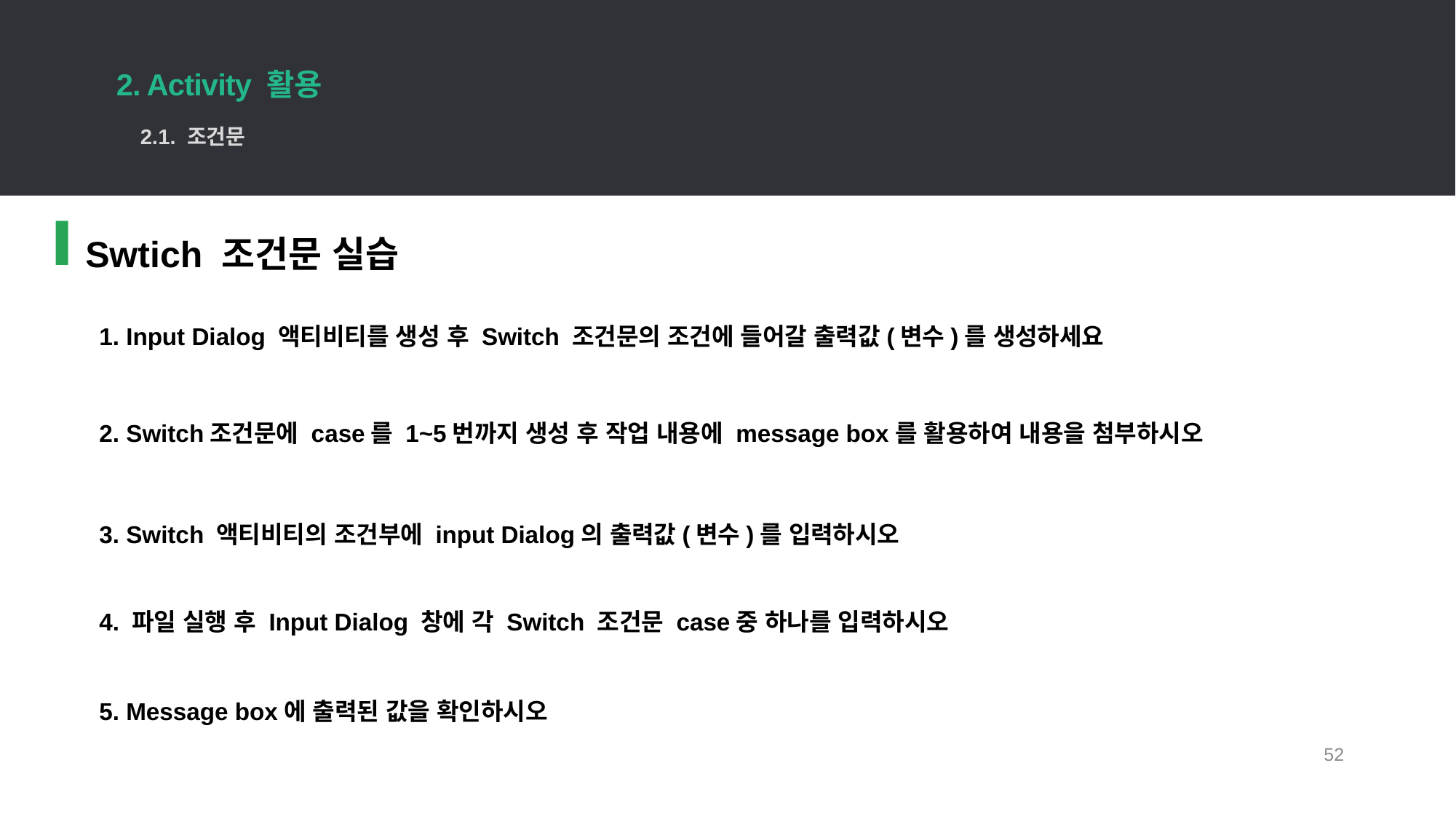

2. Activity 활용
52
2.1. 조건문
Swtich 조건문 실습

1. Input Dialog 액티비티를 생성 후 Switch 조건문의 조건에 들어갈 출력값(변수)를 생성하세요
2. Switch조건문에 case를 1~5번까지 생성 후 작업 내용에 message box를 활용하여 내용을 첨부하시오
3. Switch 액티비티의 조건부에 input Dialog의 출력값(변수)를 입력하시오
4. 파일 실행 후 Input Dialog 창에 각 Switch 조건문 case중 하나를 입력하시오
5. Message box에 출력된 값을 확인하시오
52